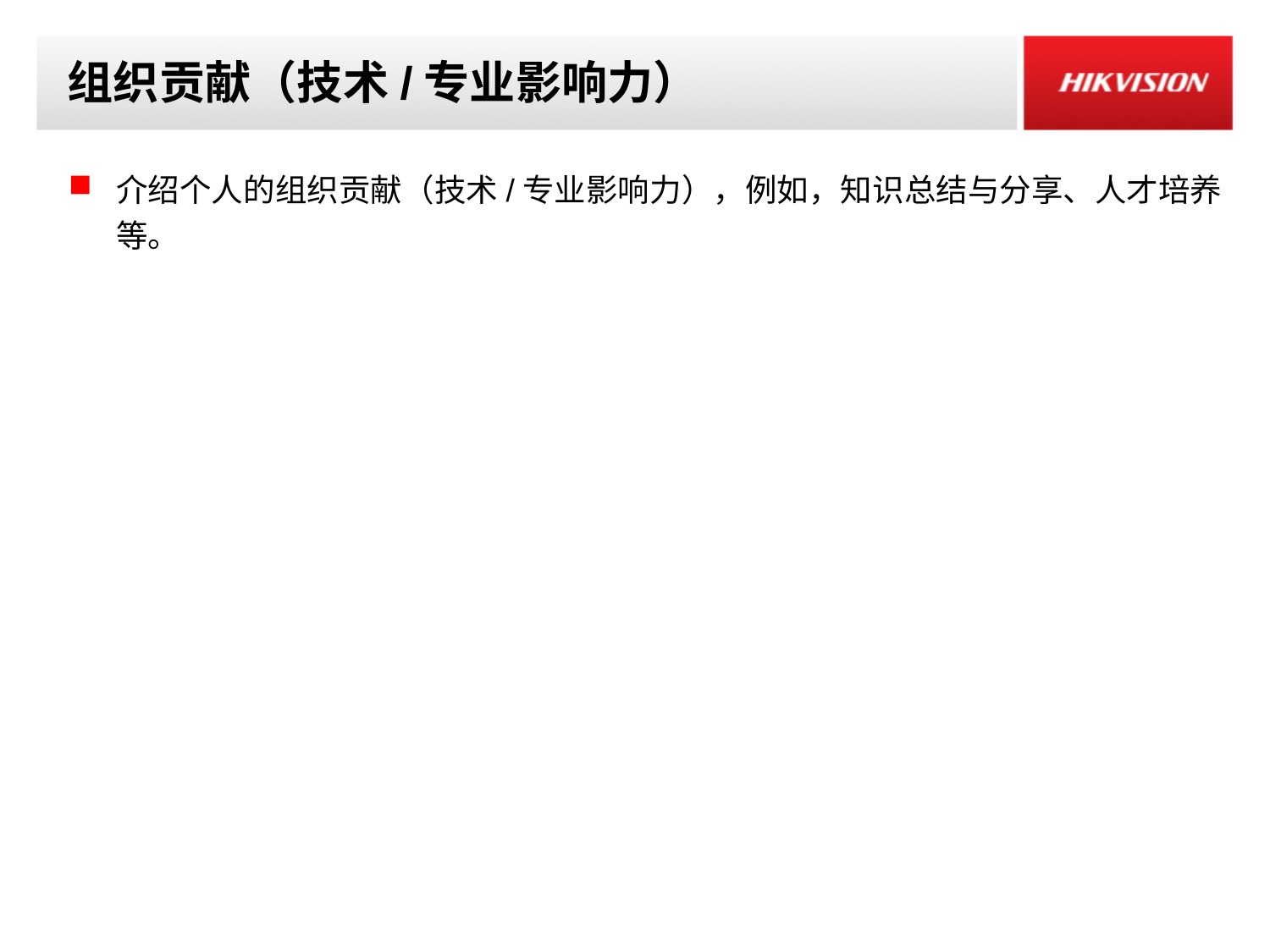

# 组织贡献（技术/专业影响力）
介绍个人的组织贡献（技术/专业影响力），例如，知识总结与分享、人才培养等。